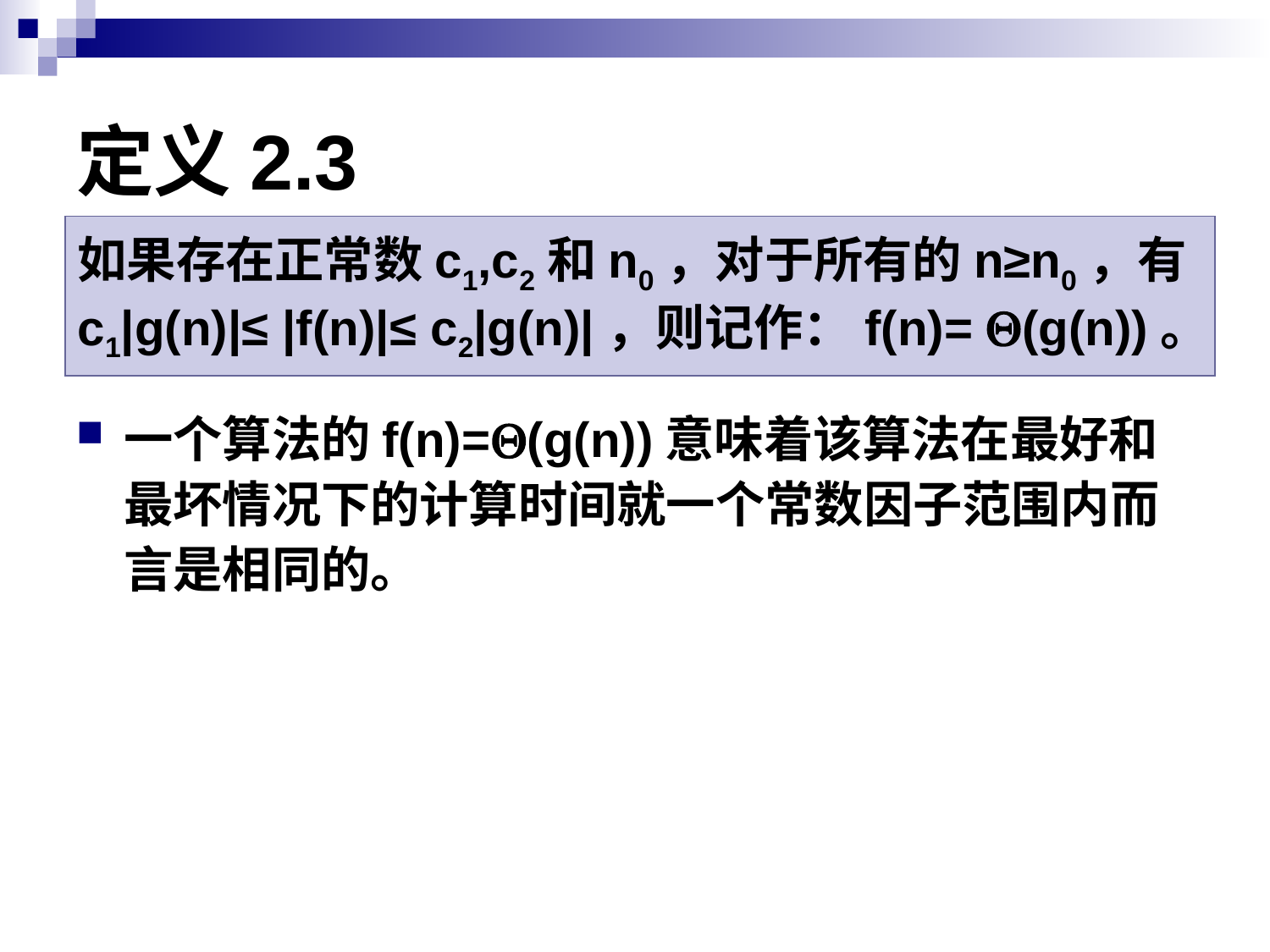

# 定义2.3
如果存在正常数c1,c2和n0，对于所有的n≥n0，有
c1|g(n)|≤ |f(n)|≤ c2|g(n)|，则记作：f(n)= Θ(g(n))。
一个算法的f(n)=Θ(g(n))意味着该算法在最好和最坏情况下的计算时间就一个常数因子范围内而言是相同的。